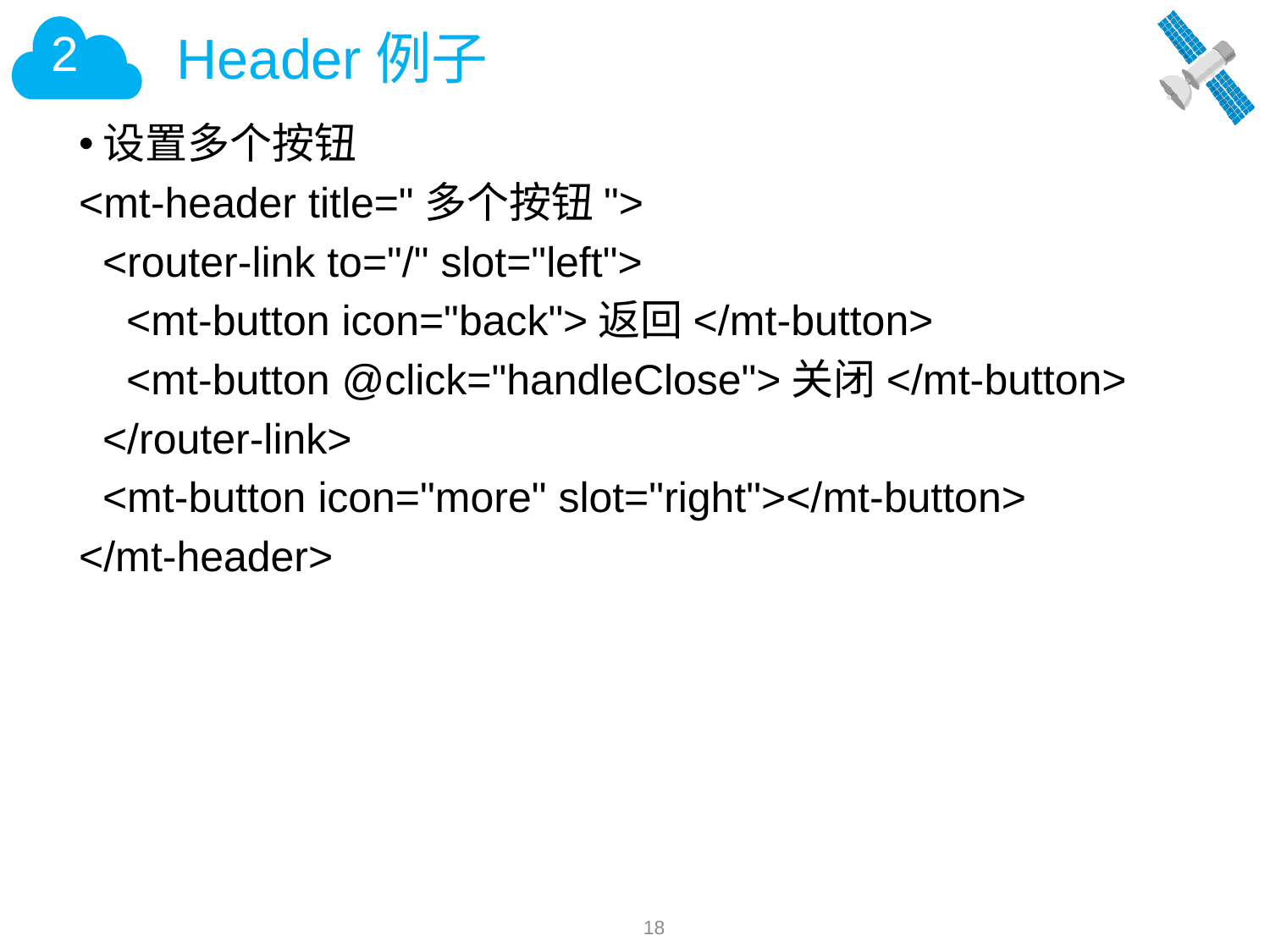

# Header例子
设置多个按钮
<mt-header title="多个按钮">
  <router-link to="/" slot="left">
    <mt-button icon="back">返回</mt-button>
    <mt-button @click="handleClose">关闭</mt-button>
  </router-link>
  <mt-button icon="more" slot="right"></mt-button>
</mt-header>
18